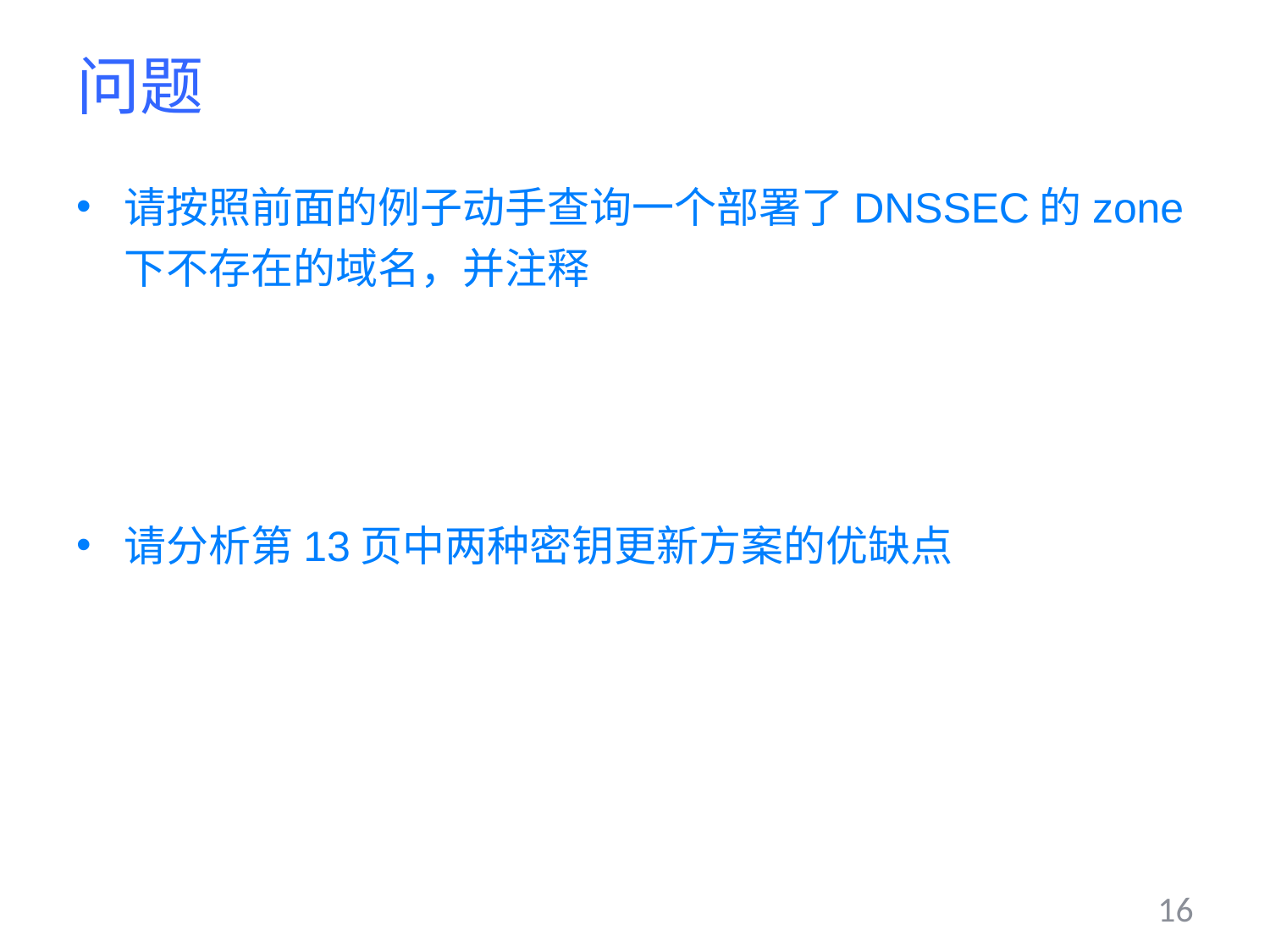

# 问题
请按照前面的例子动手查询一个部署了DNSSEC的zone下不存在的域名，并注释

请分析第13页中两种密钥更新方案的优缺点
16